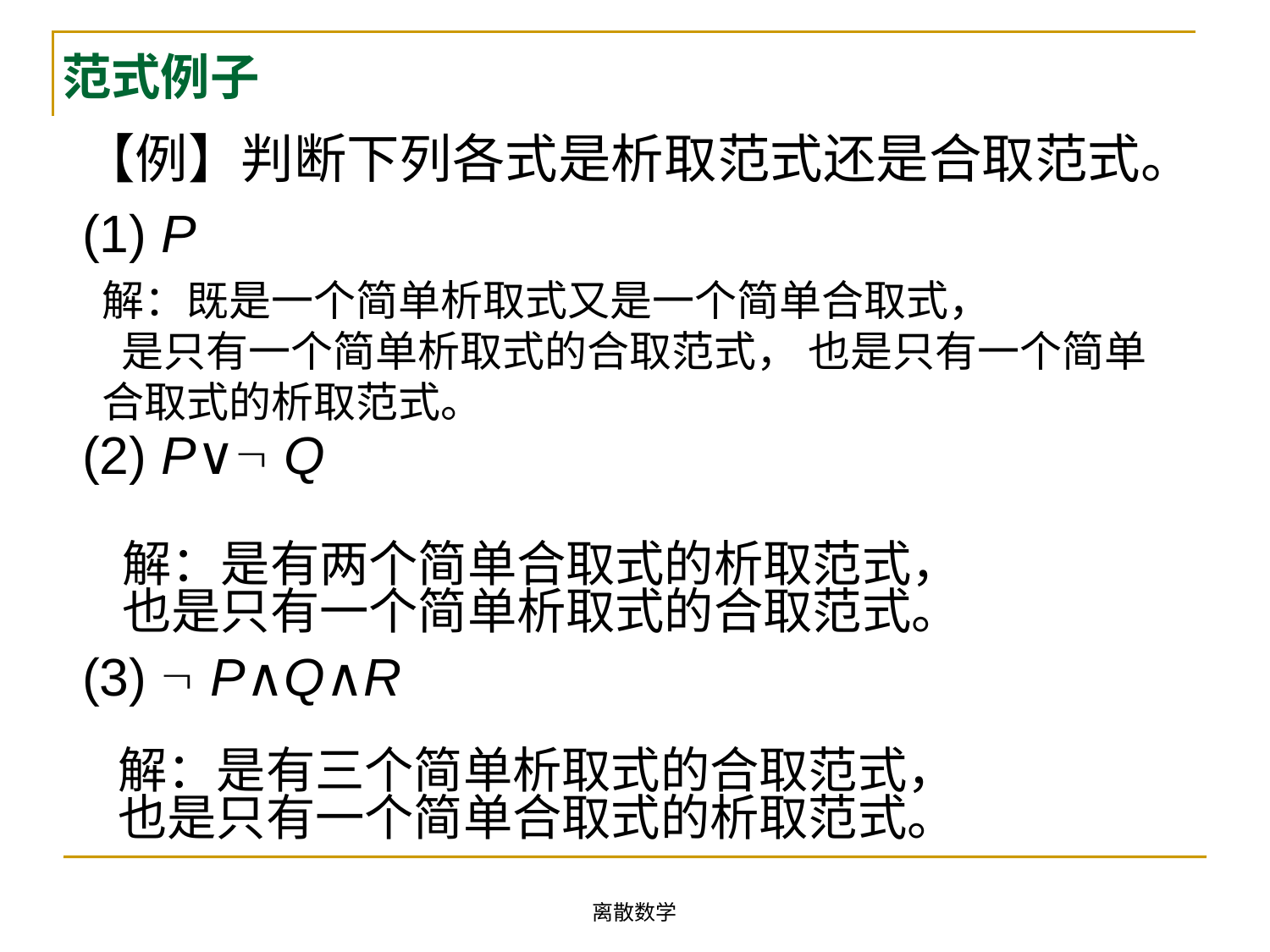

# 范式例子
【例】判断下列各式是析取范式还是合取范式。
(1) P

(2) P∨¬ Q

(3) ¬ P∧Q∧R

解：既是一个简单析取式又是一个简单合取式，
 是只有一个简单析取式的合取范式， 也是只有一个简单合取式的析取范式。
解：是有两个简单合取式的析取范式，
也是只有一个简单析取式的合取范式。
解：是有三个简单析取式的合取范式，
也是只有一个简单合取式的析取范式。

84
离散数学